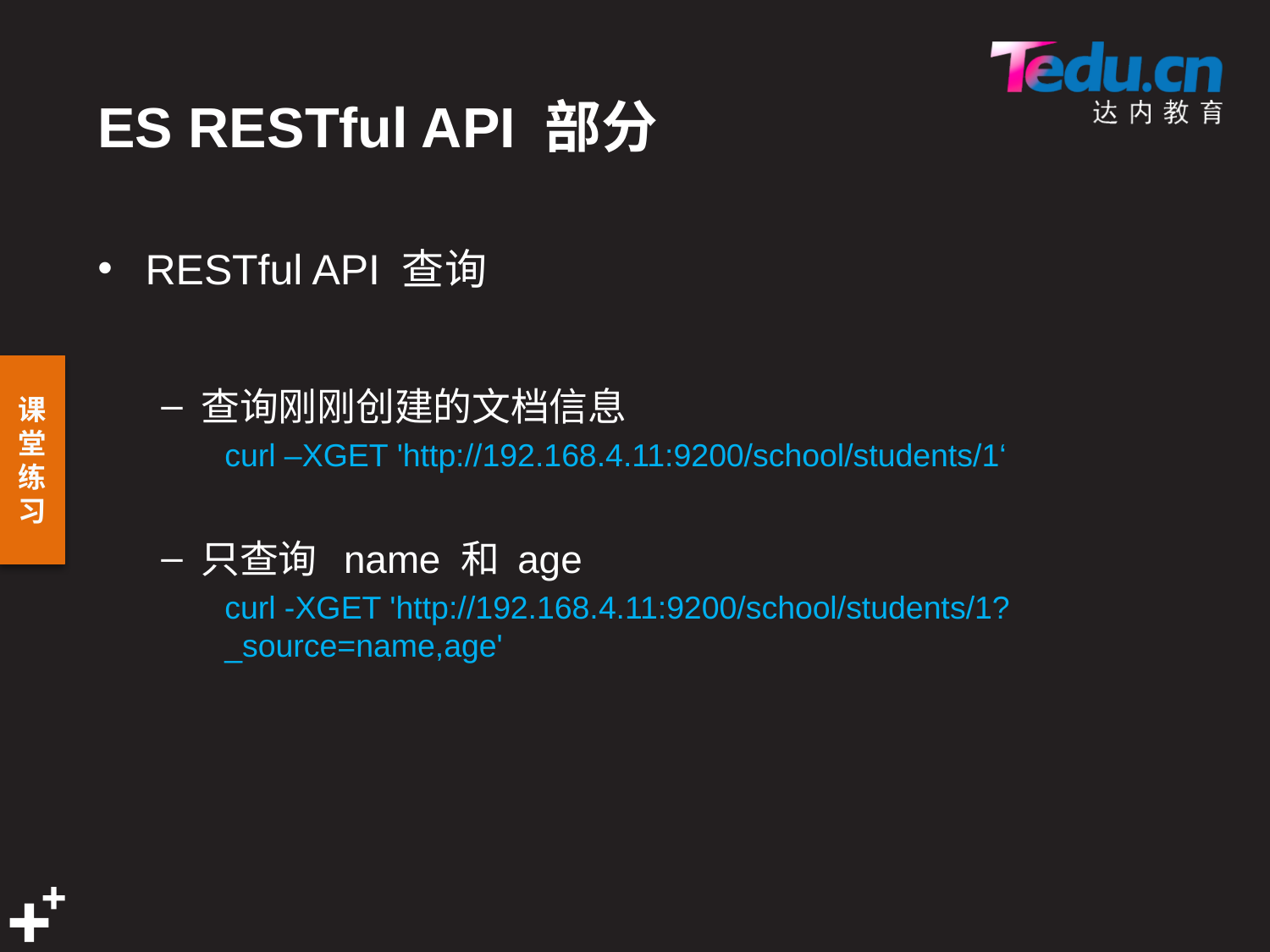

# ES RESTful API 部分
RESTful API 查询

查询刚刚创建的文档信息
curl –XGET 'http://192.168.4.11:9200/school/students/1‘

只查询  name 和 age
curl -XGET 'http://192.168.4.11:9200/school/students/1?_source=name,age'